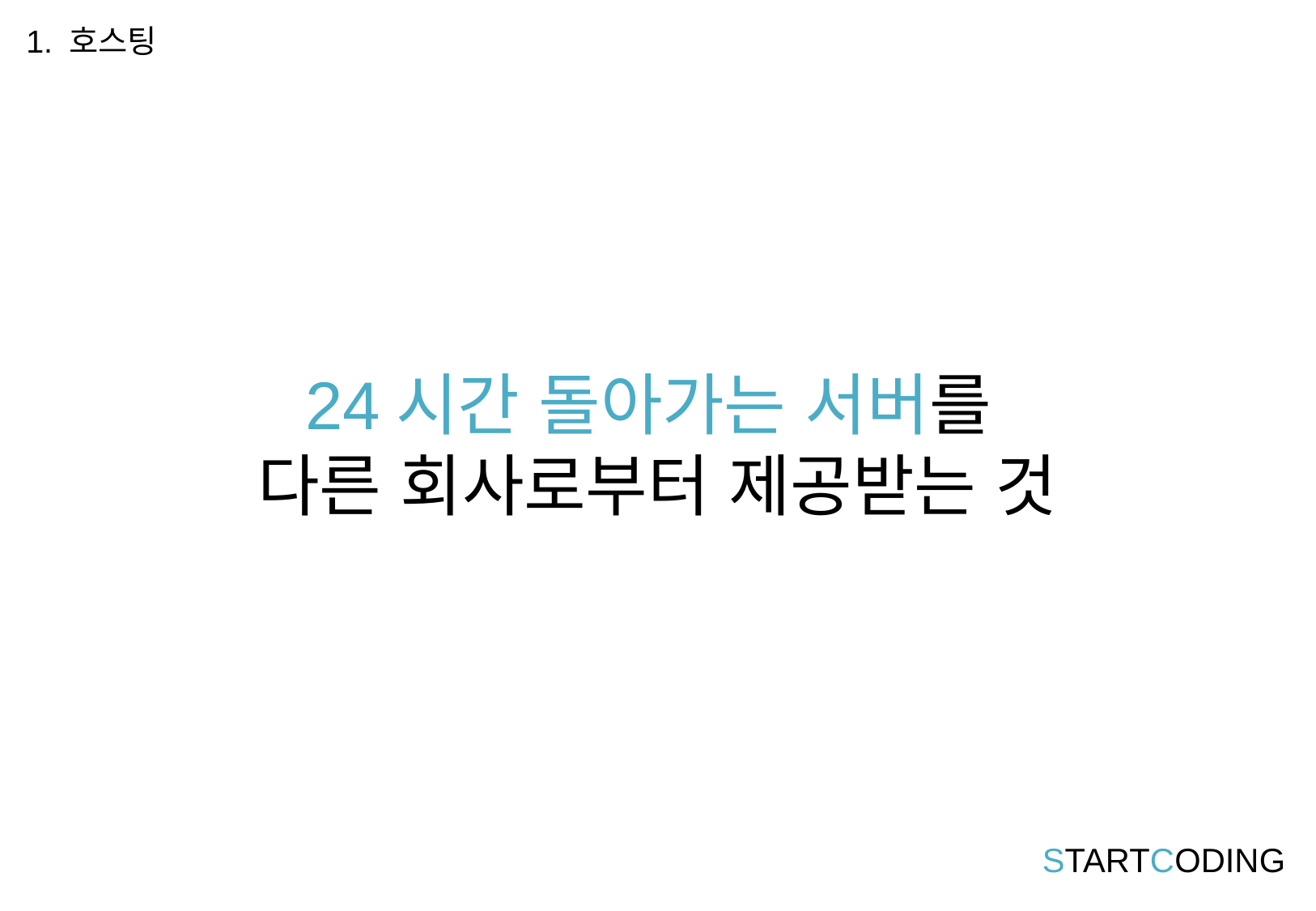

1. 호스팅

# 24시간 돌아가는 서버를 다른 회사로부터 제공받는 것
STARTCODING